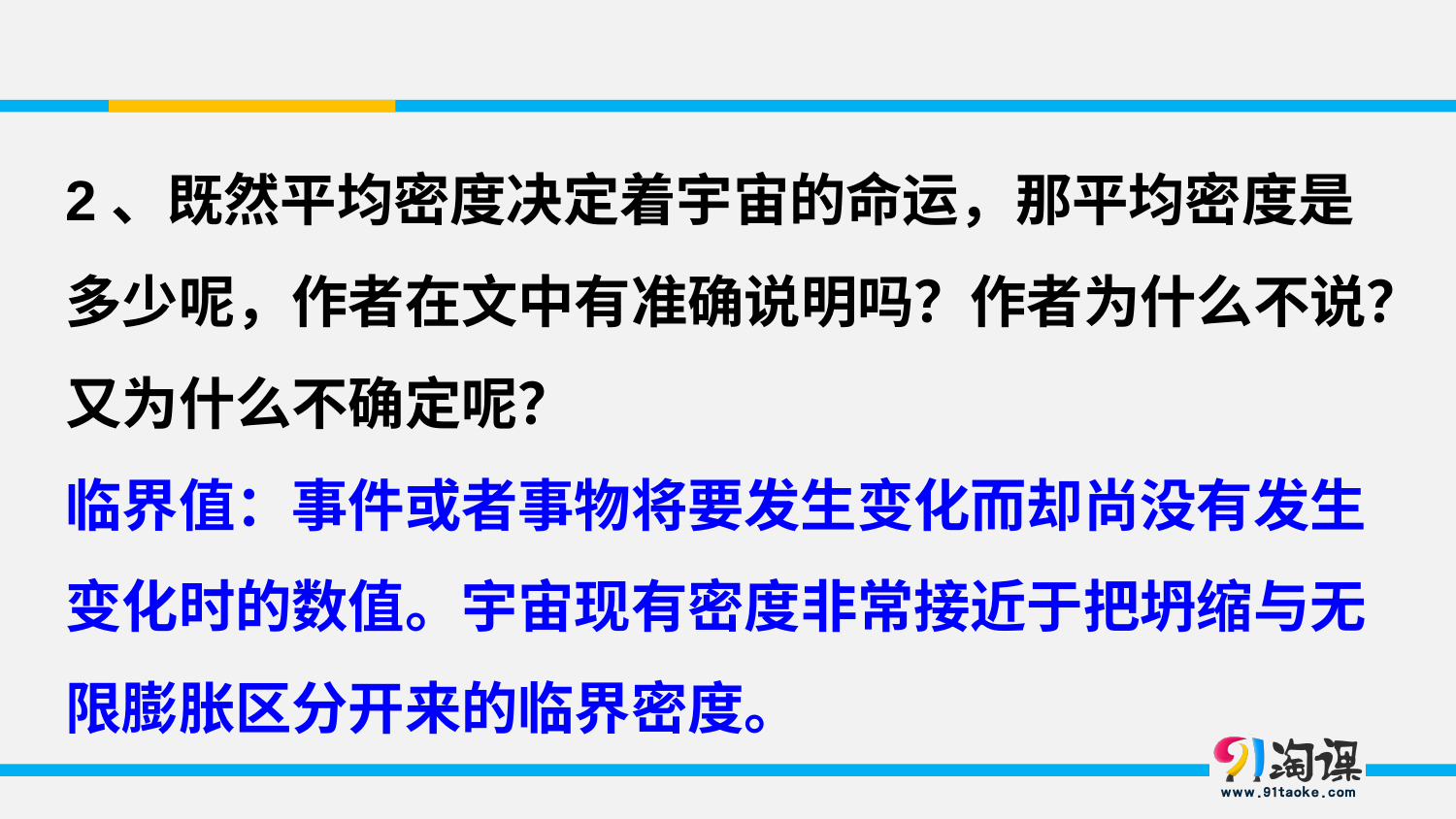

2、既然平均密度决定着宇宙的命运，那平均密度是多少呢，作者在文中有准确说明吗？作者为什么不说？又为什么不确定呢？
临界值：事件或者事物将要发生变化而却尚没有发生变化时的数值。宇宙现有密度非常接近于把坍缩与无限膨胀区分开来的临界密度。